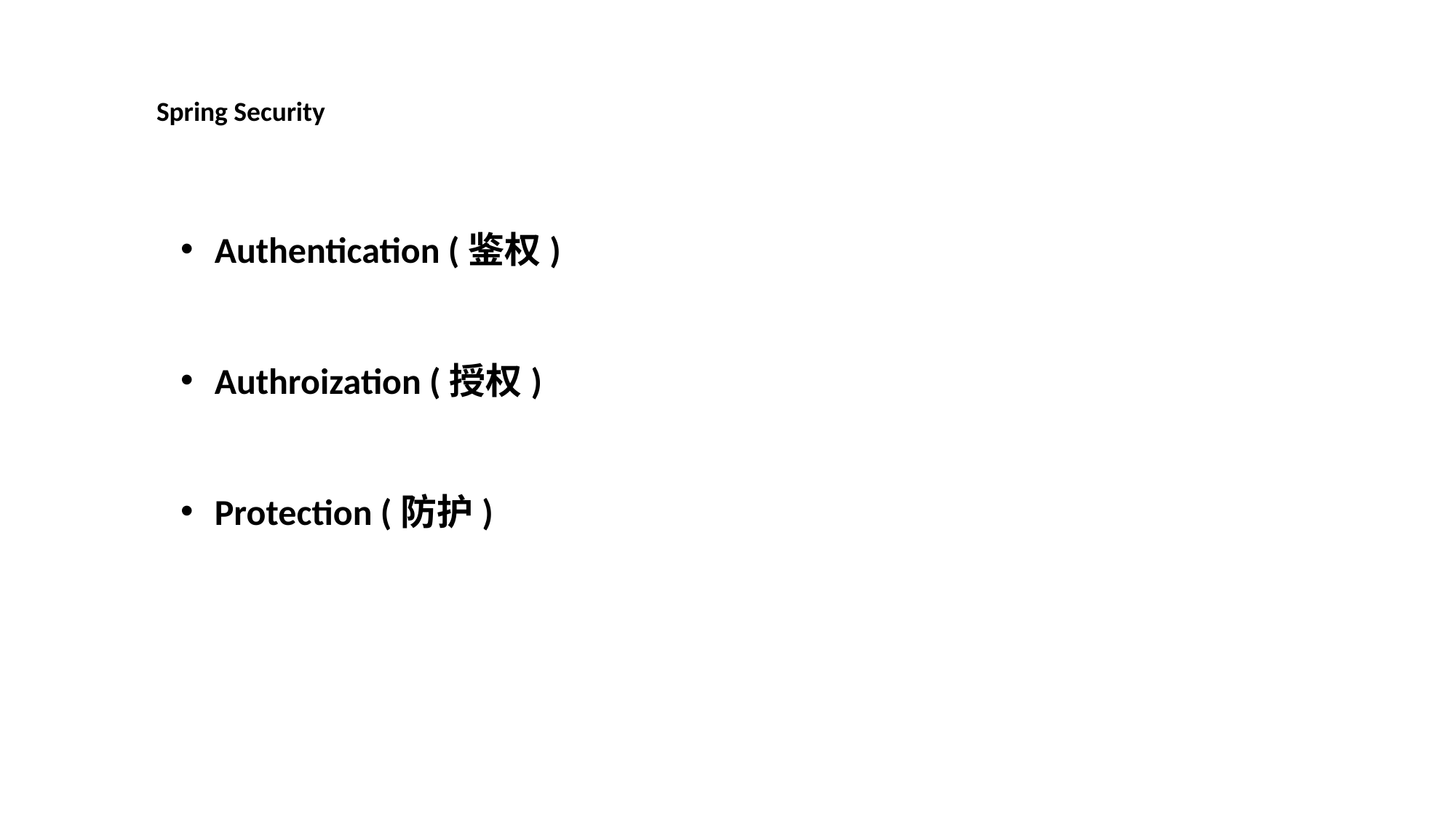

Spring Security
Authentication (鉴权)

Authroization (授权)

Protection (防护)